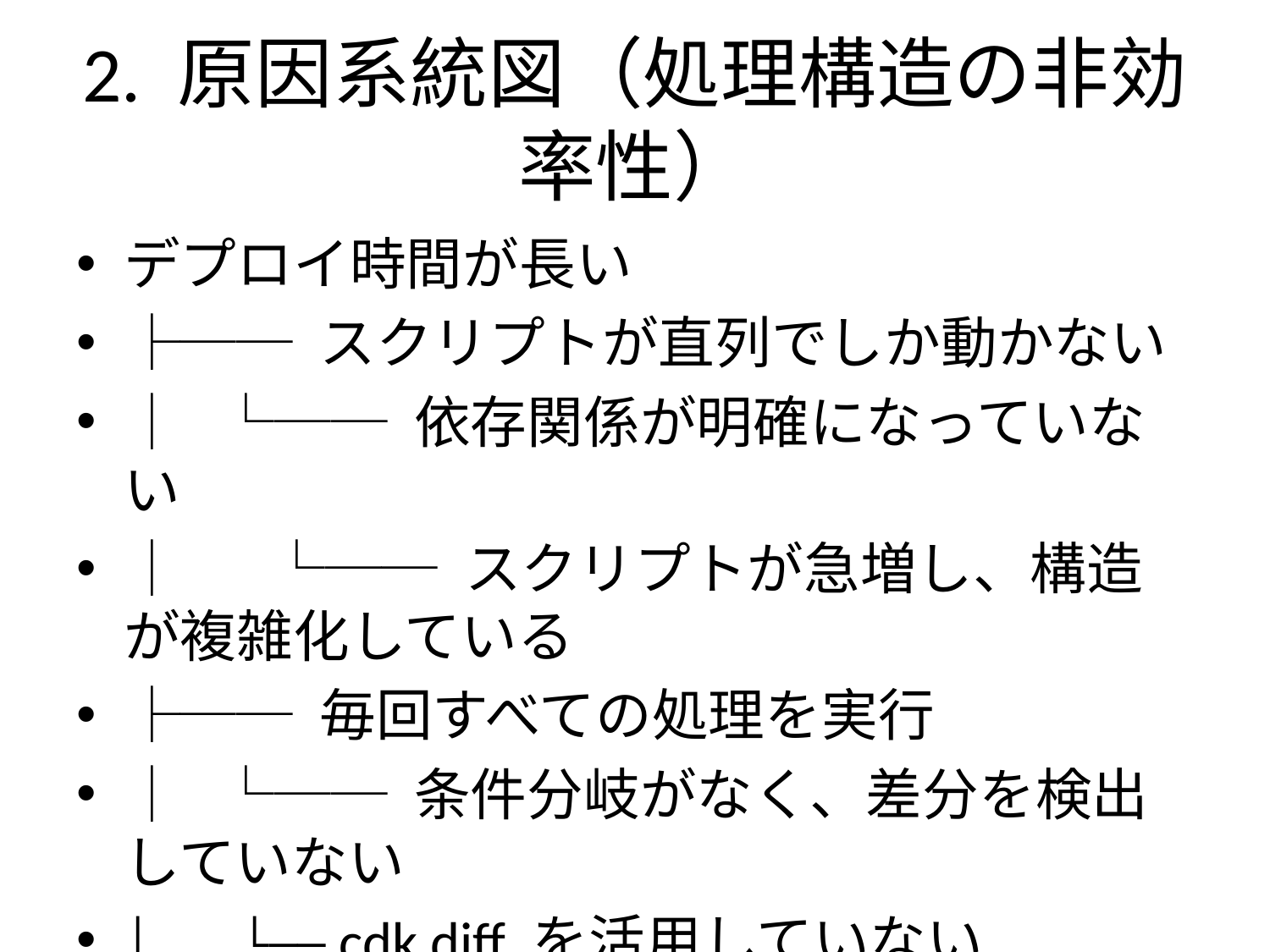

# 2. 原因系統図（処理構造の非効率性）
デプロイ時間が長い
├── スクリプトが直列でしか動かない
│   └── 依存関係が明確になっていない
│       └── スクリプトが急増し、構造が複雑化している
├── 毎回すべての処理を実行
│   └── 条件分岐がなく、差分を検出していない
│       └── cdk diff を活用していない
├── 各スクリプトの処理が重い
    └── AWSリソース（例：ALB、EC2）が多い
        └── リソースの粒度が細かすぎてスタックが巨大化